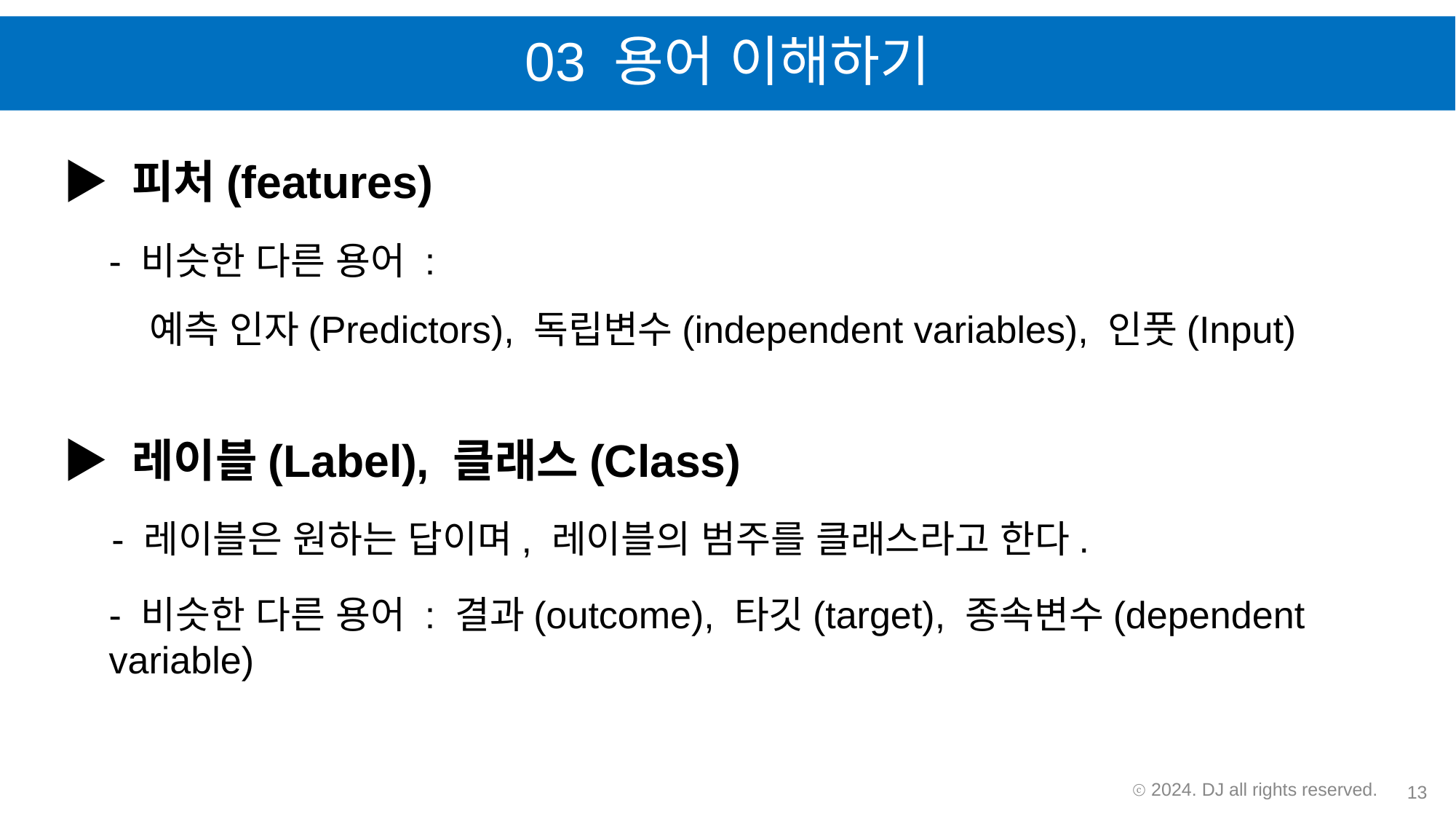

# 03 용어 이해하기
▶ 피처(features)
- 비슷한 다른 용어 :
   예측 인자(Predictors), 독립변수(independent variables), 인풋(Input)
▶ 레이블(Label), 클래스(Class)
- 레이블은 원하는 답이며, 레이블의 범주를 클래스라고 한다.
- 비슷한 다른 용어 : 결과(outcome), 타깃(target), 종속변수(dependent variable)
ⓒ 2024. DJ all rights reserved.
13